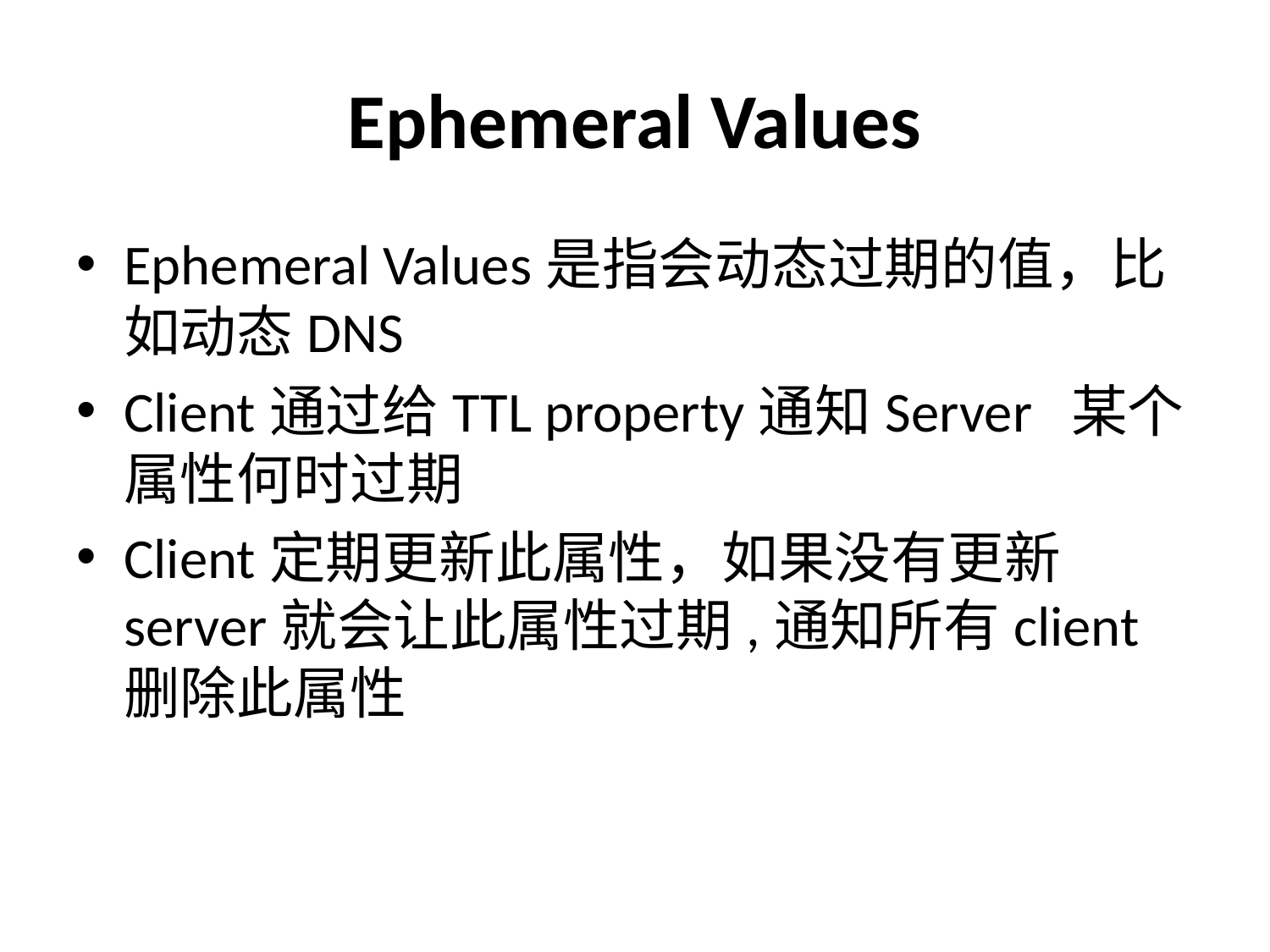

# Ephemeral Values
Ephemeral Values是指会动态过期的值，比如动态DNS
Client通过给TTL property通知Server  某个属性何时过期
Client定期更新此属性，如果没有更新server就会让此属性过期,通知所有client删除此属性